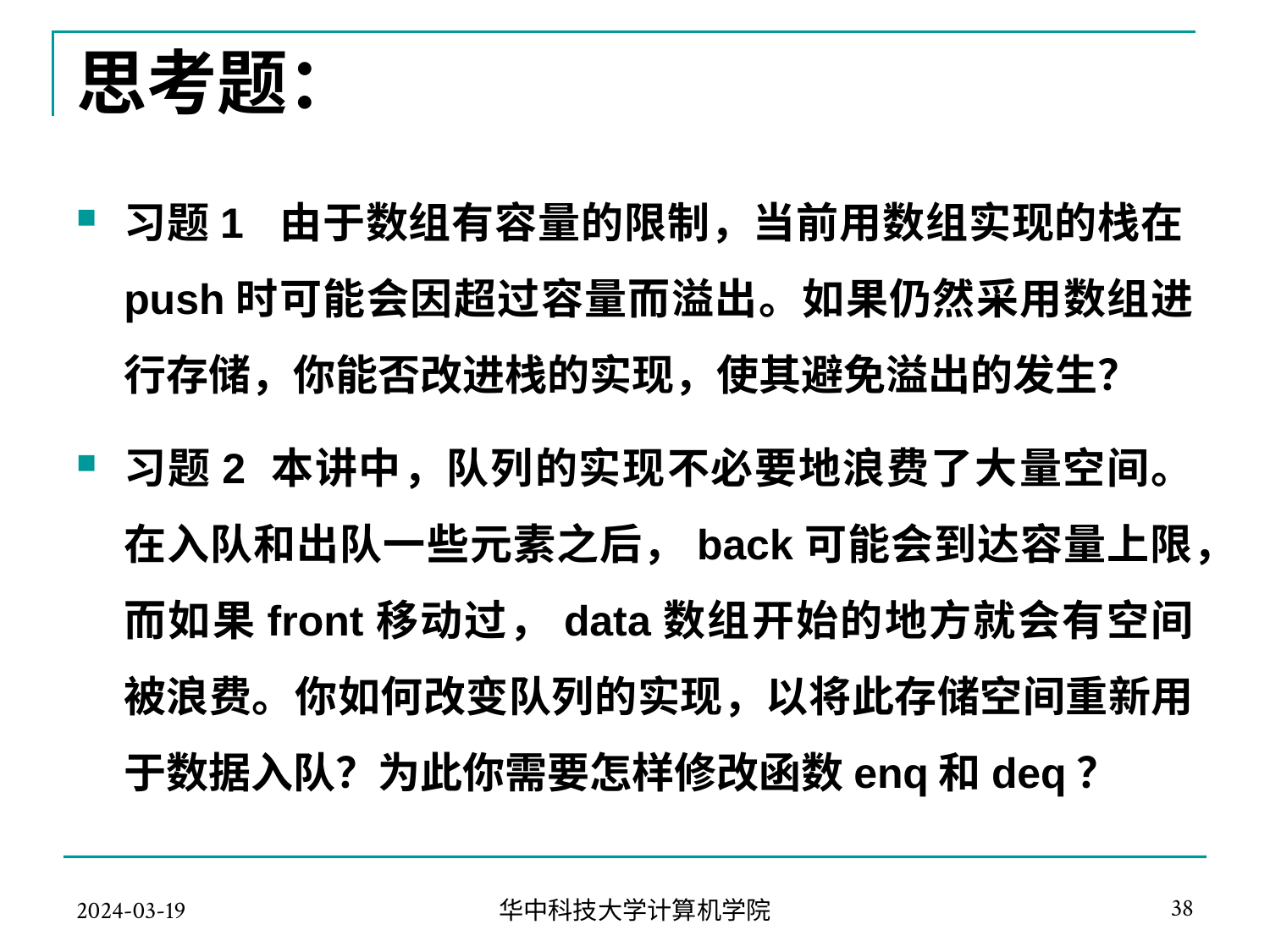

# 思考题：
习题1  由于数组有容量的限制，当前用数组实现的栈在push时可能会因超过容量而溢出。如果仍然采用数组进行存储，你能否改进栈的实现，使其避免溢出的发生？
习题2 本讲中，队列的实现不必要地浪费了大量空间。在入队和出队一些元素之后，back可能会到达容量上限，而如果front移动过，data数组开始的地方就会有空间被浪费。你如何改变队列的实现，以将此存储空间重新用于数据入队？为此你需要怎样修改函数enq和deq？
2024-03-19
38
华中科技大学计算机学院